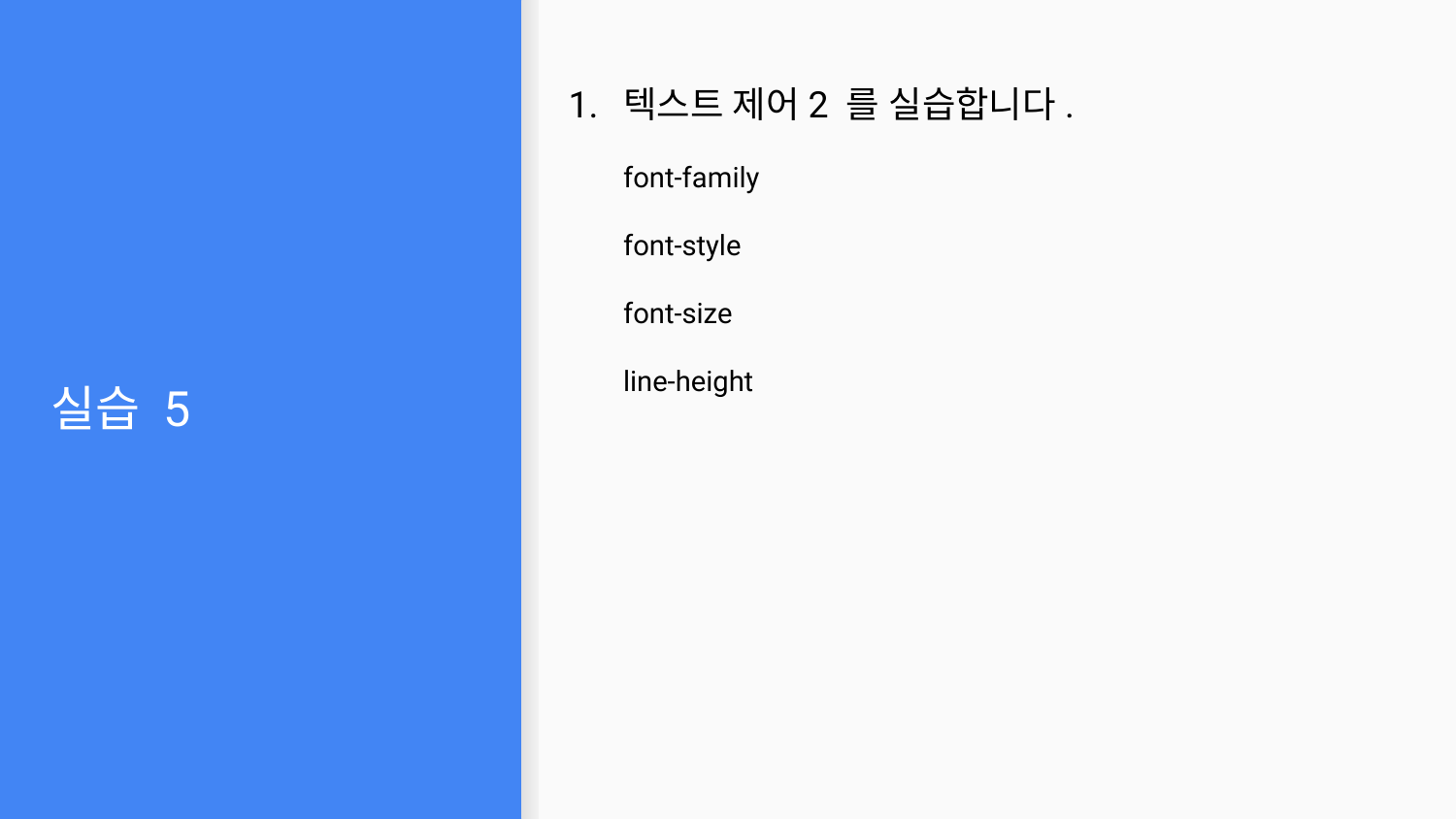

# 실습 5
텍스트 제어2 를 실습합니다.

font-family

font-style

font-size

line-height